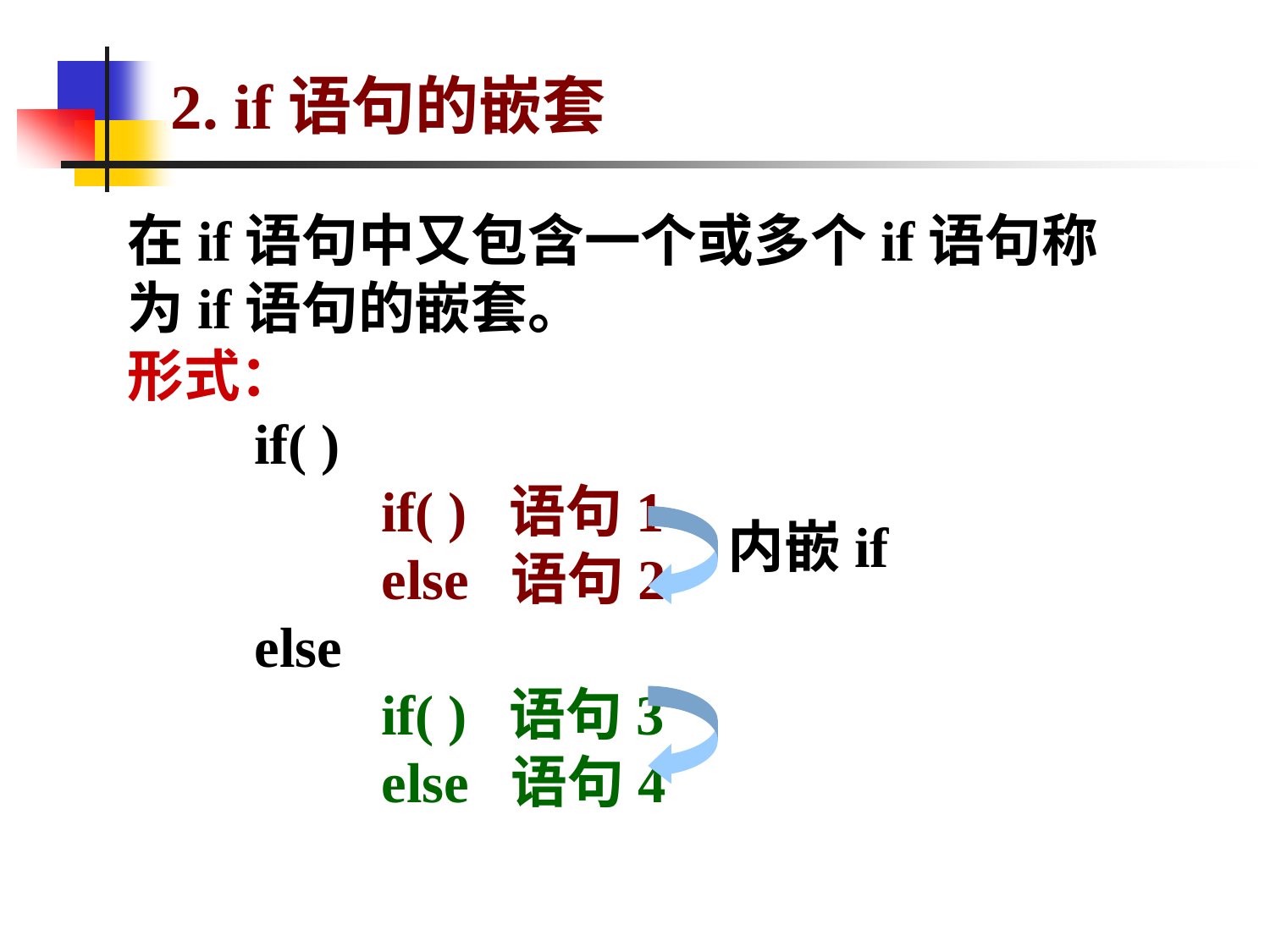

2. if语句的嵌套
在if语句中又包含一个或多个if语句称为if语句的嵌套。
形式：
if( )
	if( )  语句1
	else  语句2
else
	if( )  语句3
	else  语句4
内嵌if